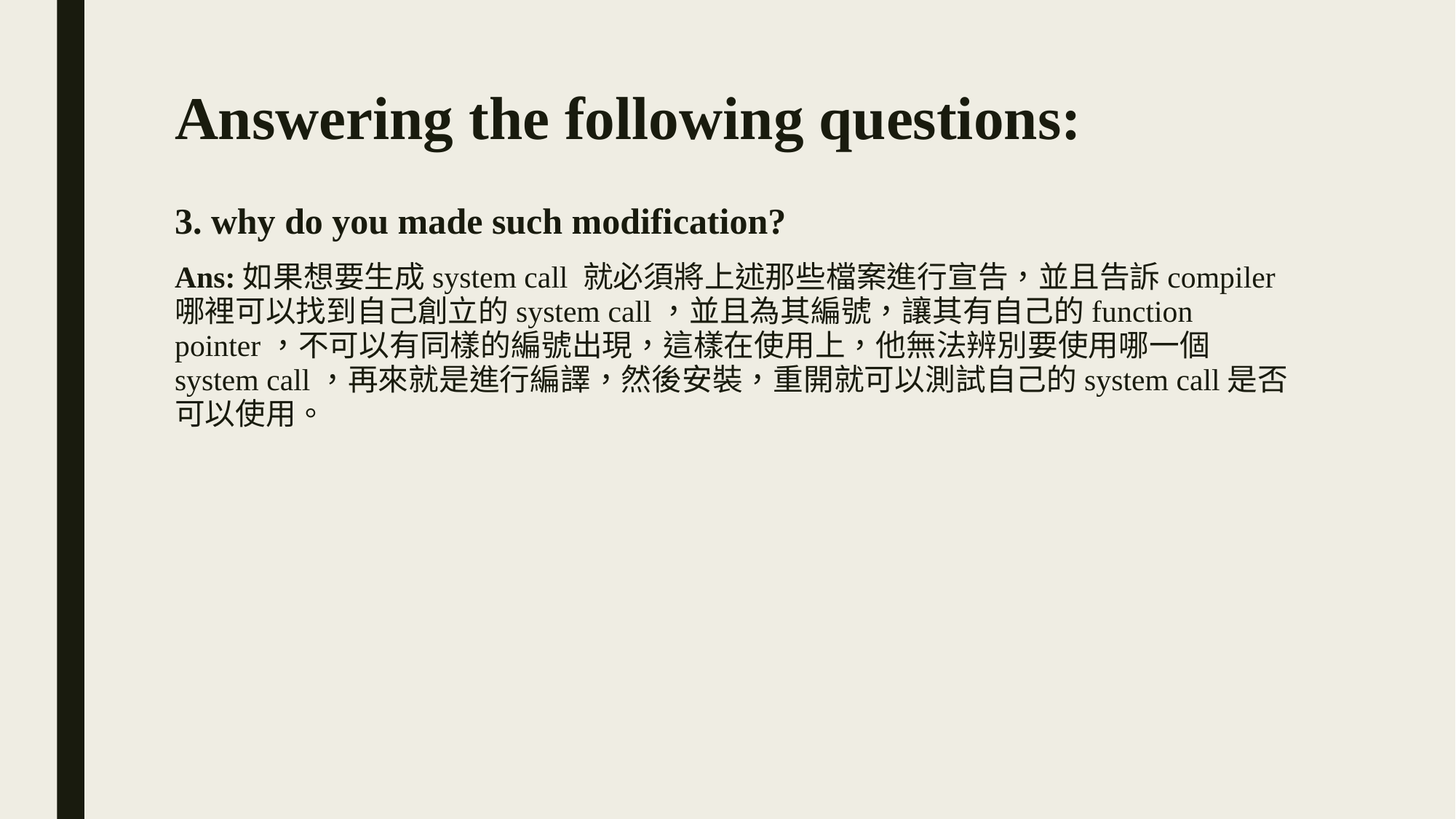

# Answering the following questions:
3. why do you made such modification?
Ans:如果想要生成system call 就必須將上述那些檔案進行宣告，並且告訴compiler哪裡可以找到自己創立的system call，並且為其編號，讓其有自己的function pointer，不可以有同樣的編號出現，這樣在使用上，他無法辨別要使用哪一個system call，再來就是進行編譯，然後安裝，重開就可以測試自己的system call是否可以使用。